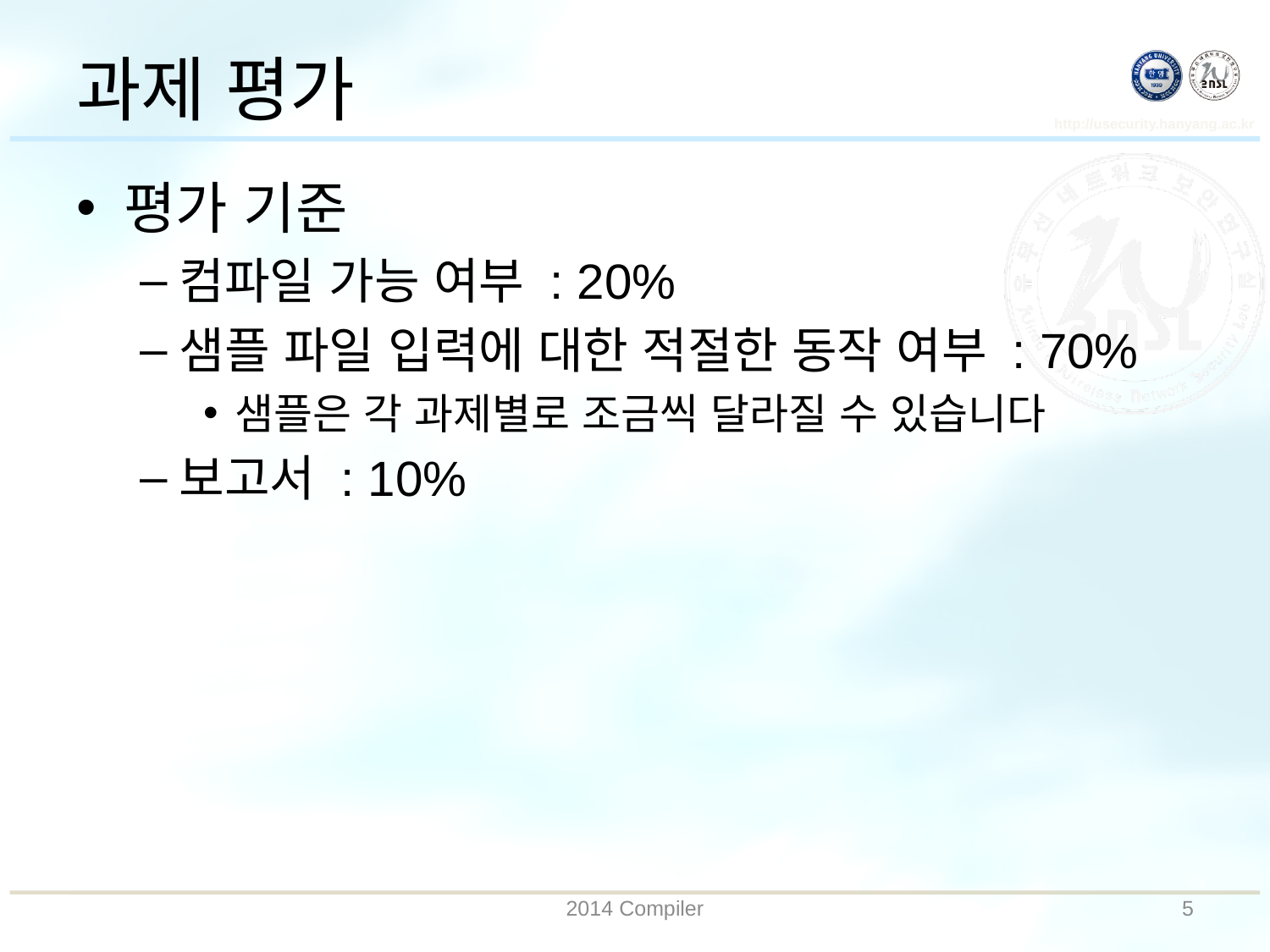

# 과제 평가
평가 기준
컴파일 가능 여부 : 20%
샘플 파일 입력에 대한 적절한 동작 여부 : 70%
샘플은 각 과제별로 조금씩 달라질 수 있습니다
보고서 : 10%
2014 Compiler
5